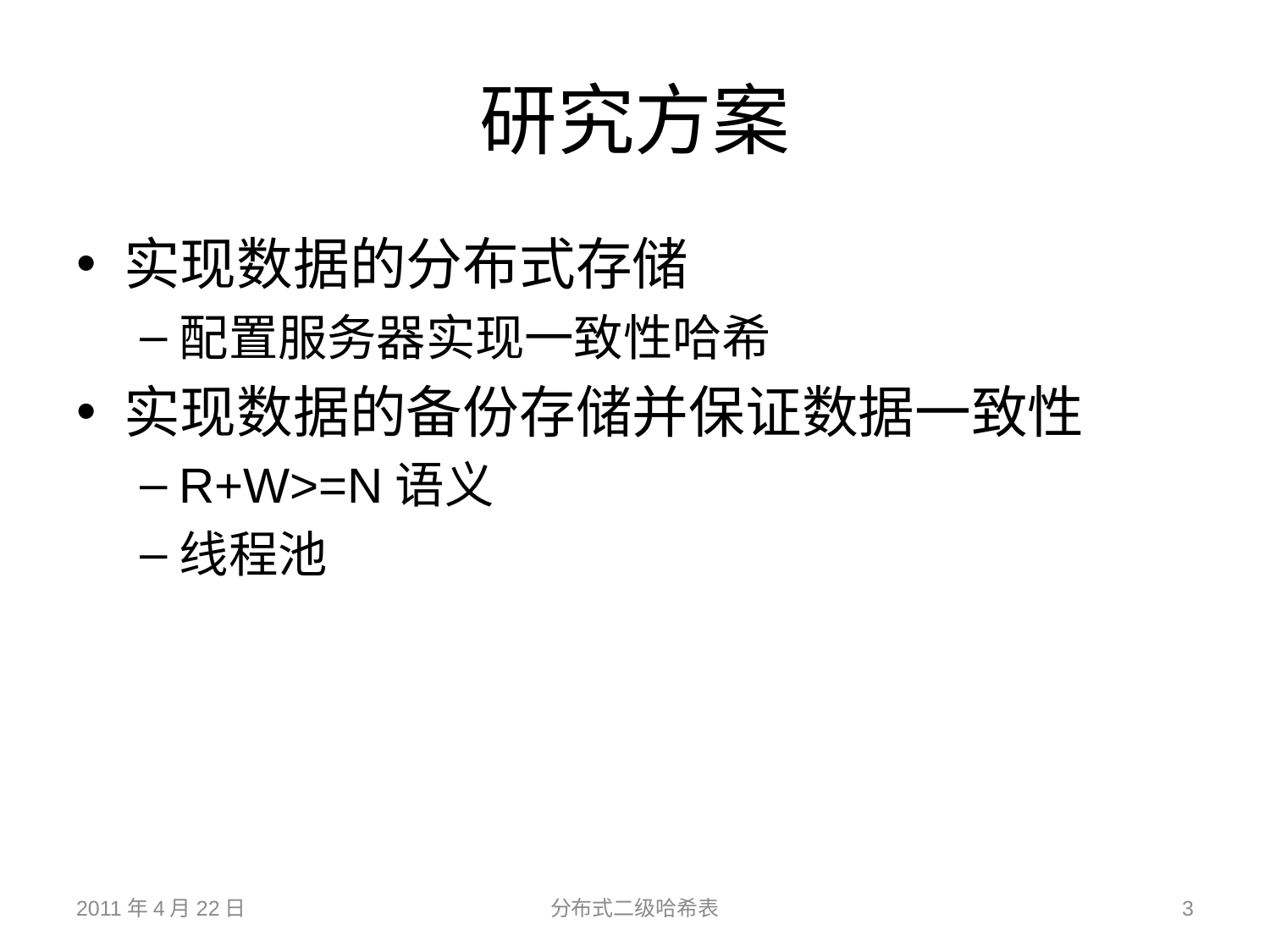

# 研究方案
实现数据的分布式存储
配置服务器实现一致性哈希
实现数据的备份存储并保证数据一致性
R+W>=N语义
线程池
2011年4月22日
分布式二级哈希表
3